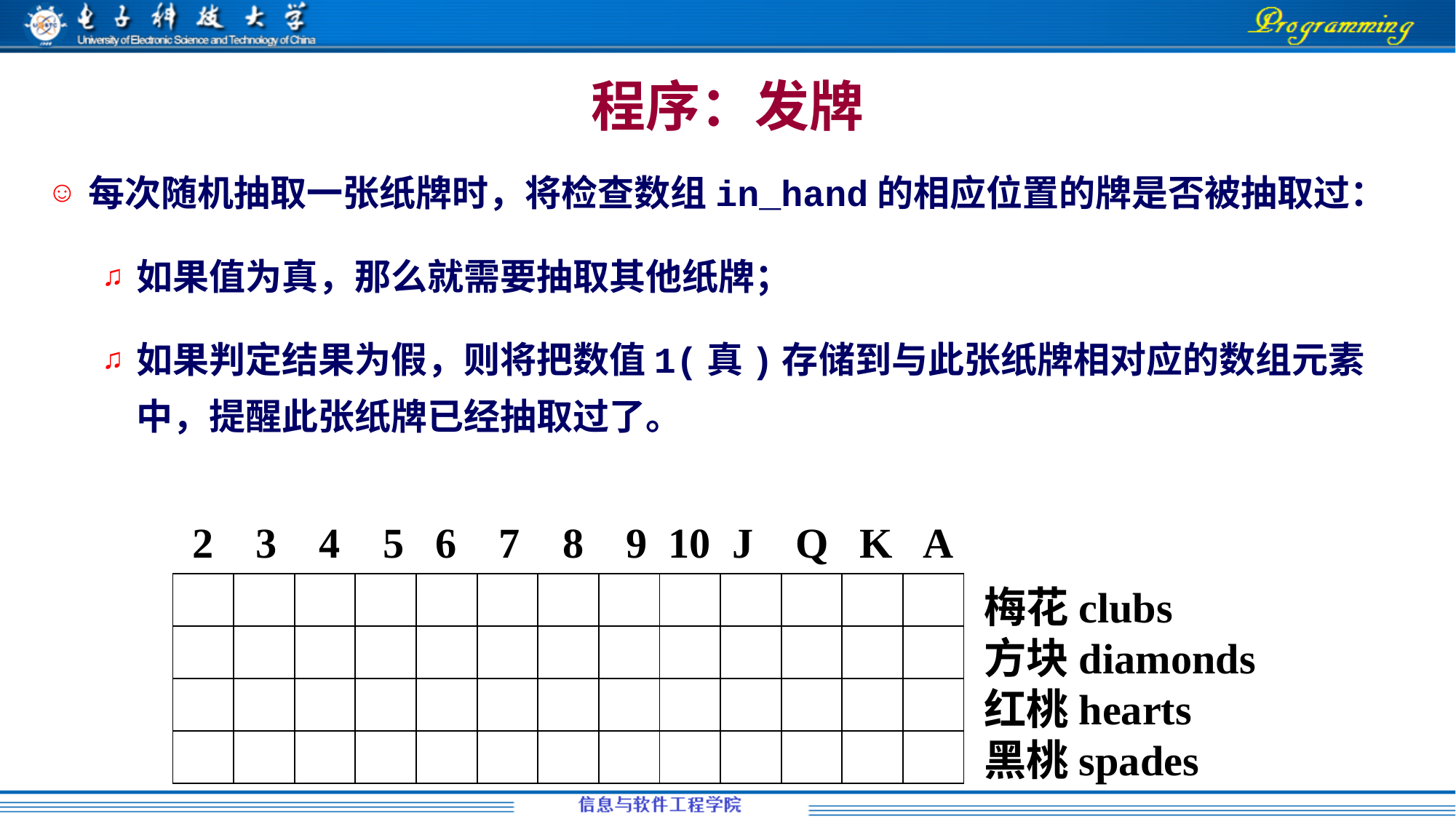

程序：发牌
每次随机抽取一张纸牌时，将检查数组in_hand的相应位置的牌是否被抽取过：
如果值为真，那么就需要抽取其他纸牌；
如果判定结果为假，则将把数值1(真)存储到与此张纸牌相对应的数组元素中，提醒此张纸牌已经抽取过了。
2    3    4    5   6    7    8    9  10  J    Q   K   A
|  |  |  |  |  |  |  |  |  |  |  |  |  |
| --- | --- | --- | --- | --- | --- | --- | --- | --- | --- | --- | --- | --- |
|  |  |  |  |  |  |  |  |  |  |  |  |  |
|  |  |  |  |  |  |  |  |  |  |  |  |  |
|  |  |  |  |  |  |  |  |  |  |  |  |  |
梅花clubs
方块diamonds
红桃hearts
黑桃spades